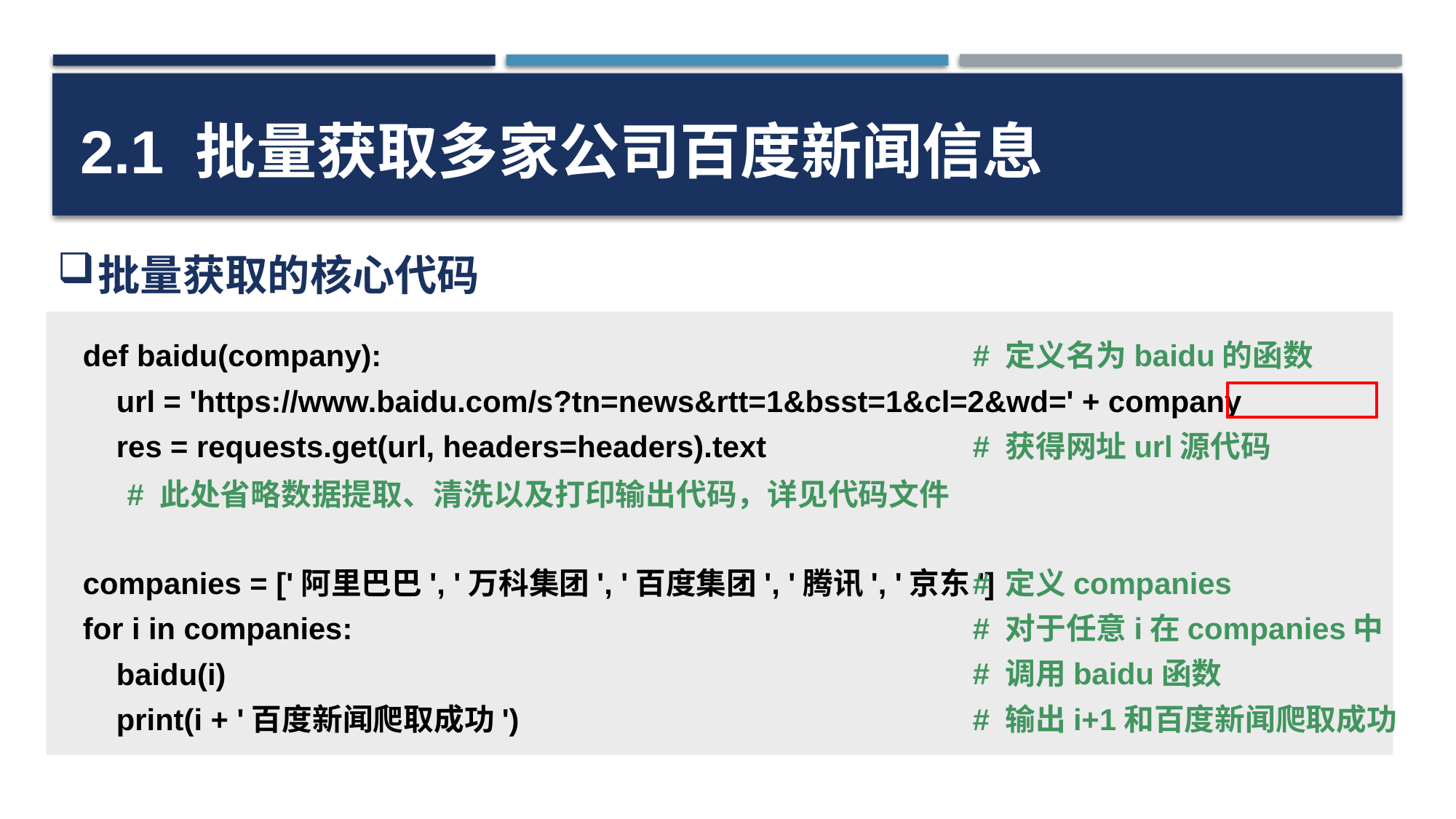

2.1 批量获取多家公司百度新闻信息
批量获取的核心代码

# 定义名为baidu的函数

# 获得网址url源代码

# 定义companies
# 对于任意i在companies中
# 调用baidu函数
# 输出i+1和百度新闻爬取成功
def baidu(company):
    url = 'https://www.baidu.com/s?tn=news&rtt=1&bsst=1&cl=2&wd=' + company
    res = requests.get(url, headers=headers).text

companies = ['阿里巴巴', '万科集团', '百度集团', '腾讯', '京东']
for i in companies:
    baidu(i)
    print(i + '百度新闻爬取成功')
# 此处省略数据提取、清洗以及打印输出代码，详见代码文件

24